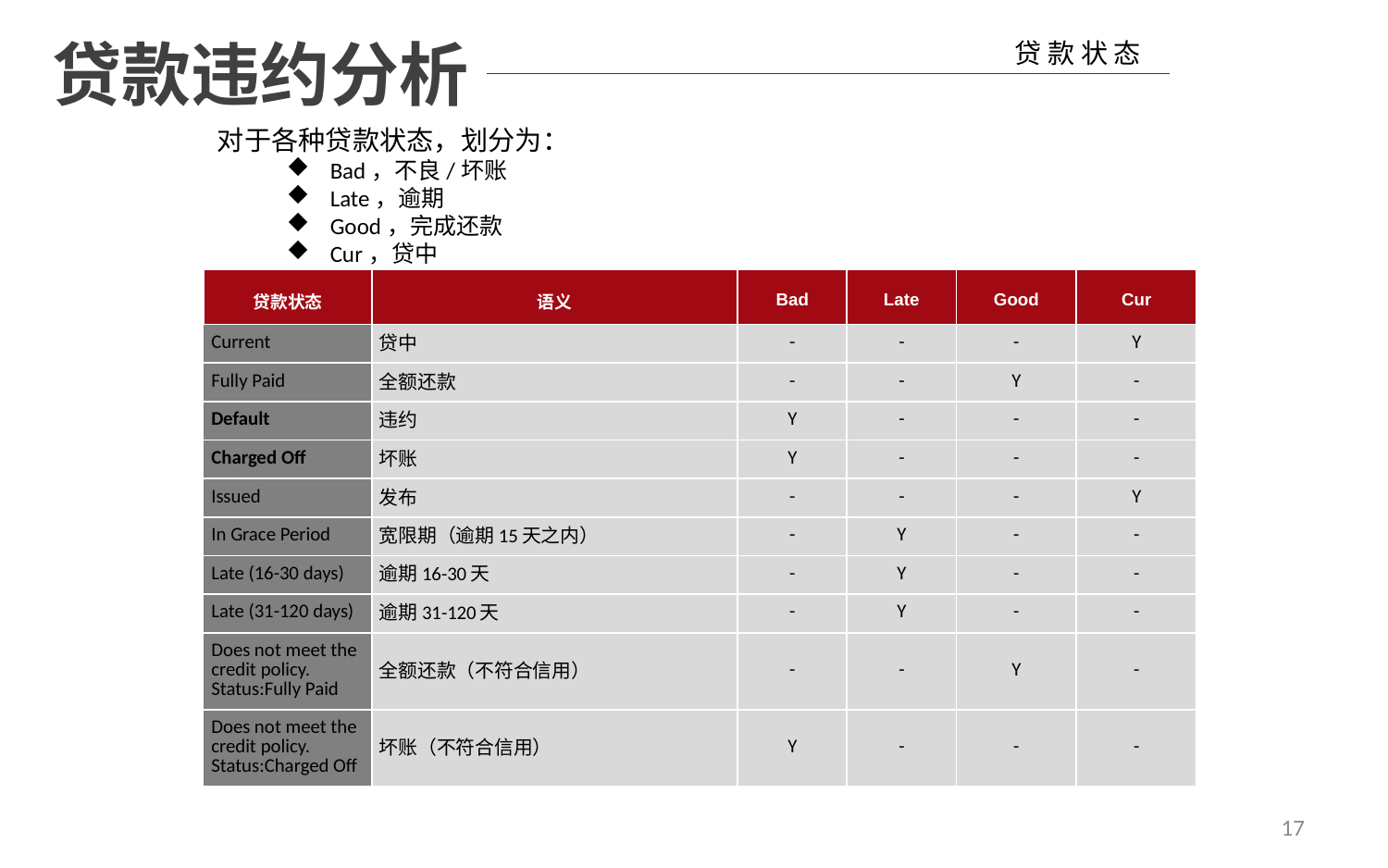

贷款违约分析
贷 款 状 态
对于各种贷款状态，划分为：
Bad，不良/坏账
Late，逾期
Good，完成还款
Cur，贷中
| 贷款状态 | 语义 | Bad | Late | Good | Cur |
| --- | --- | --- | --- | --- | --- |
| Current | 贷中 | - | - | - | Y |
| Fully Paid | 全额还款 | - | - | Y | - |
| Default | 违约 | Y | - | - | - |
| Charged Off | 坏账 | Y | - | - | - |
| Issued | 发布 | - | - | - | Y |
| In Grace Period | 宽限期（逾期15天之内） | - | Y | - | - |
| Late (16-30 days) | 逾期16-30天 | - | Y | - | - |
| Late (31-120 days) | 逾期31-120天 | - | Y | - | - |
| Does not meet the credit policy. Status:Fully Paid | 全额还款（不符合信用） | - | - | Y | - |
| Does not meet the credit policy. Status:Charged Off | 坏账（不符合信用） | Y | - | - | - |
17
.